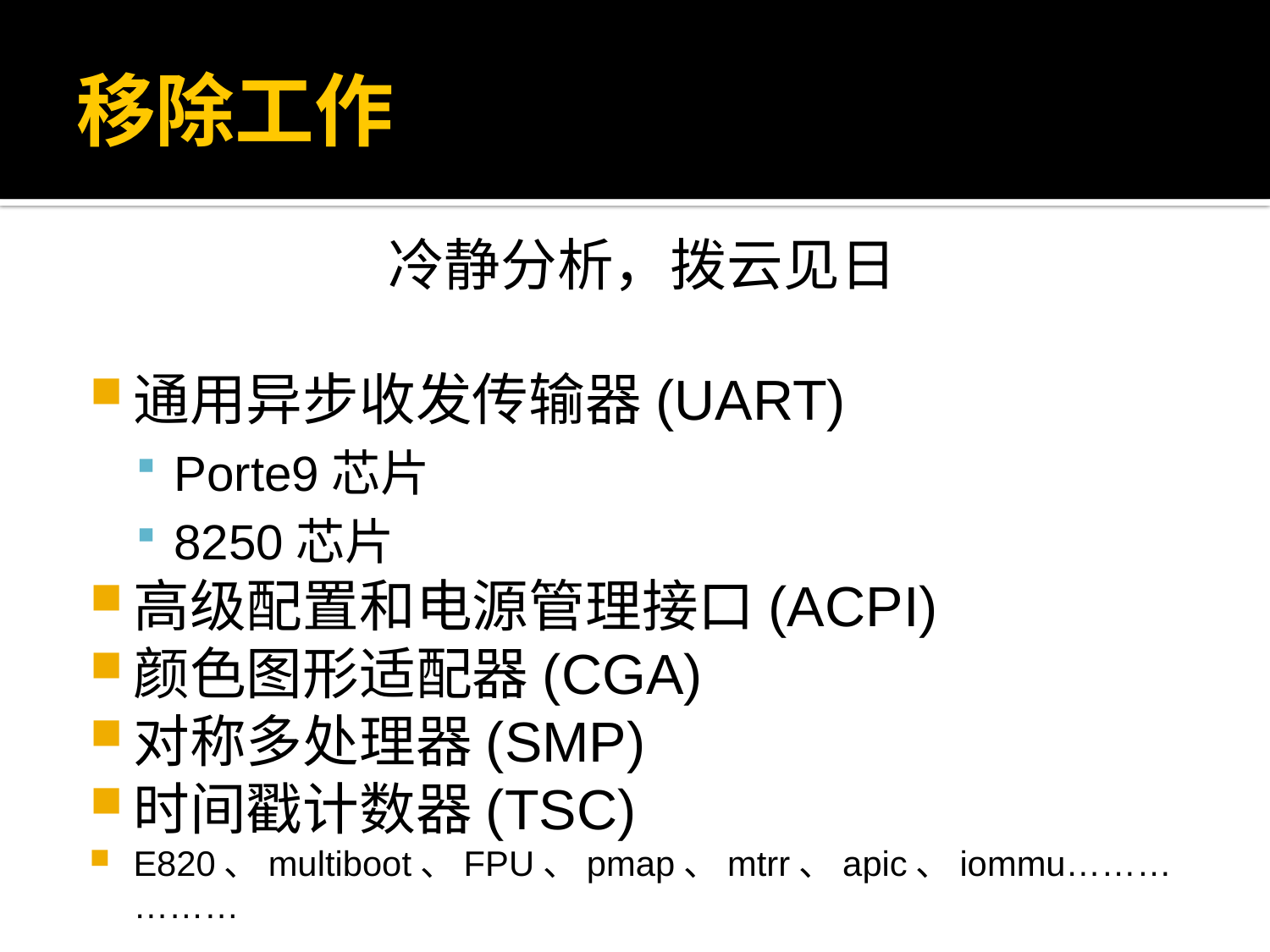

# 移除工作
冷静分析，拨云见日

通用异步收发传输器(UART)
Porte9芯片
8250芯片
高级配置和电源管理接口(ACPI)
颜色图形适配器(CGA)
对称多处理器(SMP)
时间戳计数器(TSC)
E820、multiboot、FPU、pmap、mtrr、apic、iommu………………